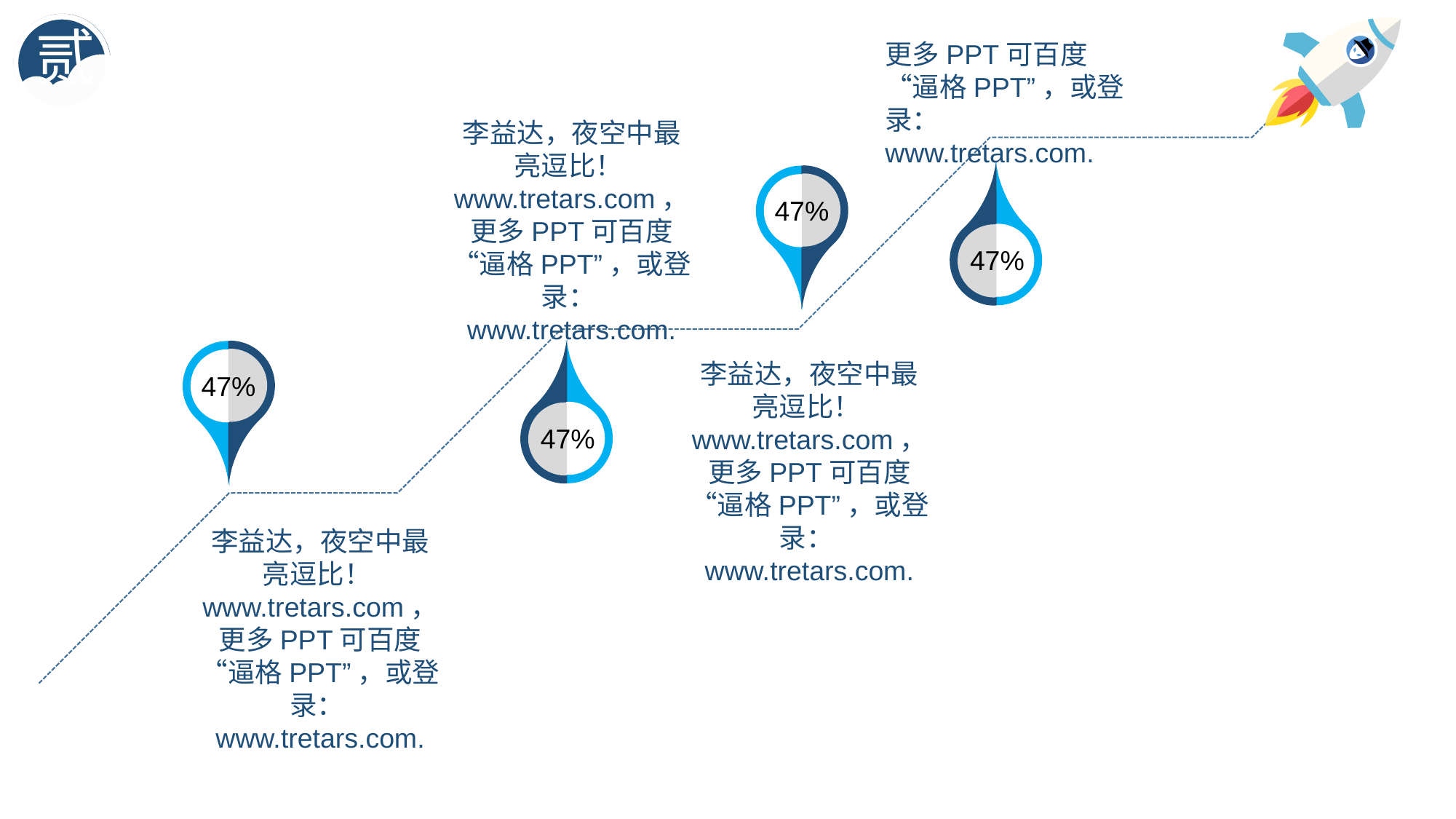

贰

更多PPT可百度“逼格PPT”，或登录：www.tretars.com.

李益达，夜空中最亮逗比！www.tretars.com，更多PPT可百度“逼格PPT”，或登录：www.tretars.com.

47%

47%

47%
李益达，夜空中最亮逗比！www.tretars.com，更多PPT可百度“逼格PPT”，或登录：www.tretars.com.

47%
李益达，夜空中最亮逗比！www.tretars.com，更多PPT可百度“逼格PPT”，或登录：www.tretars.com.